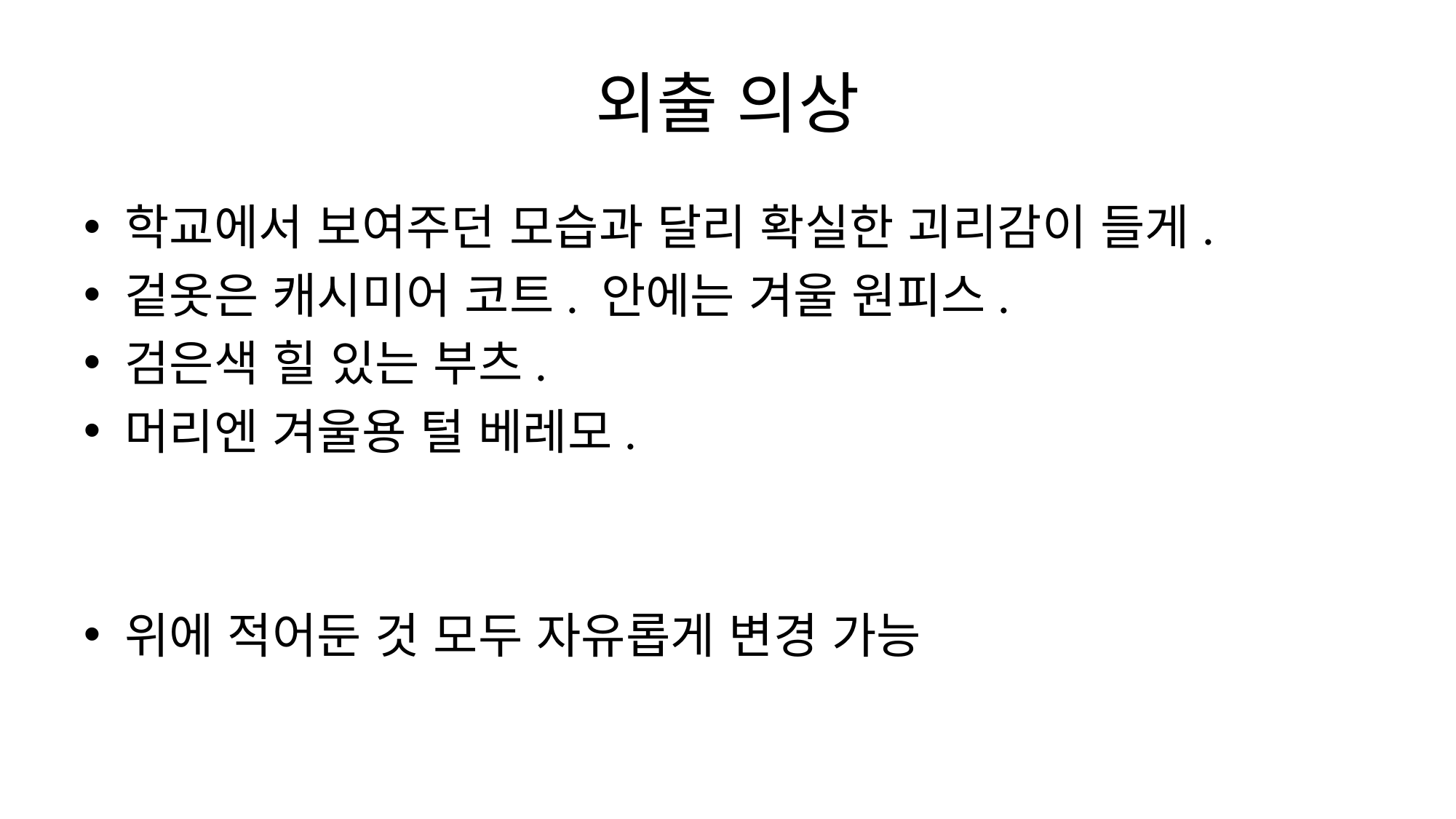

# 외출 의상
학교에서 보여주던 모습과 달리 확실한 괴리감이 들게.
겉옷은 캐시미어 코트. 안에는 겨울 원피스.
검은색 힐 있는 부츠.
머리엔 겨울용 털 베레모.

위에 적어둔 것 모두 자유롭게 변경 가능